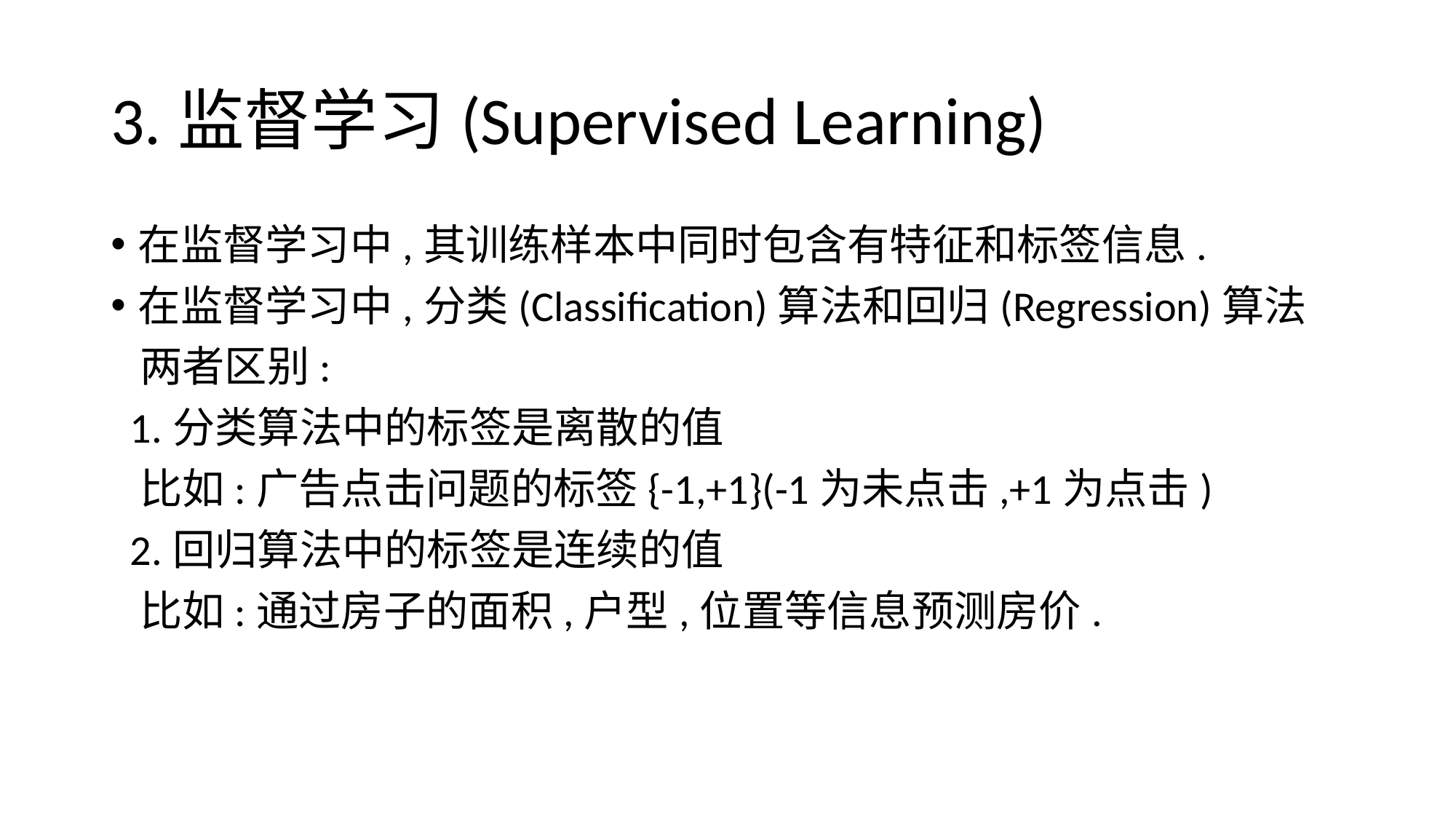

# 3.监督学习(Supervised Learning)
在监督学习中,其训练样本中同时包含有特征和标签信息.
在监督学习中,分类(Classification)算法和回归(Regression)算法
  两者区别:
  1.分类算法中的标签是离散的值
  比如:广告点击问题的标签{-1,+1}(-1为未点击,+1为点击)
  2.回归算法中的标签是连续的值
  比如:通过房子的面积,户型,位置等信息预测房价.